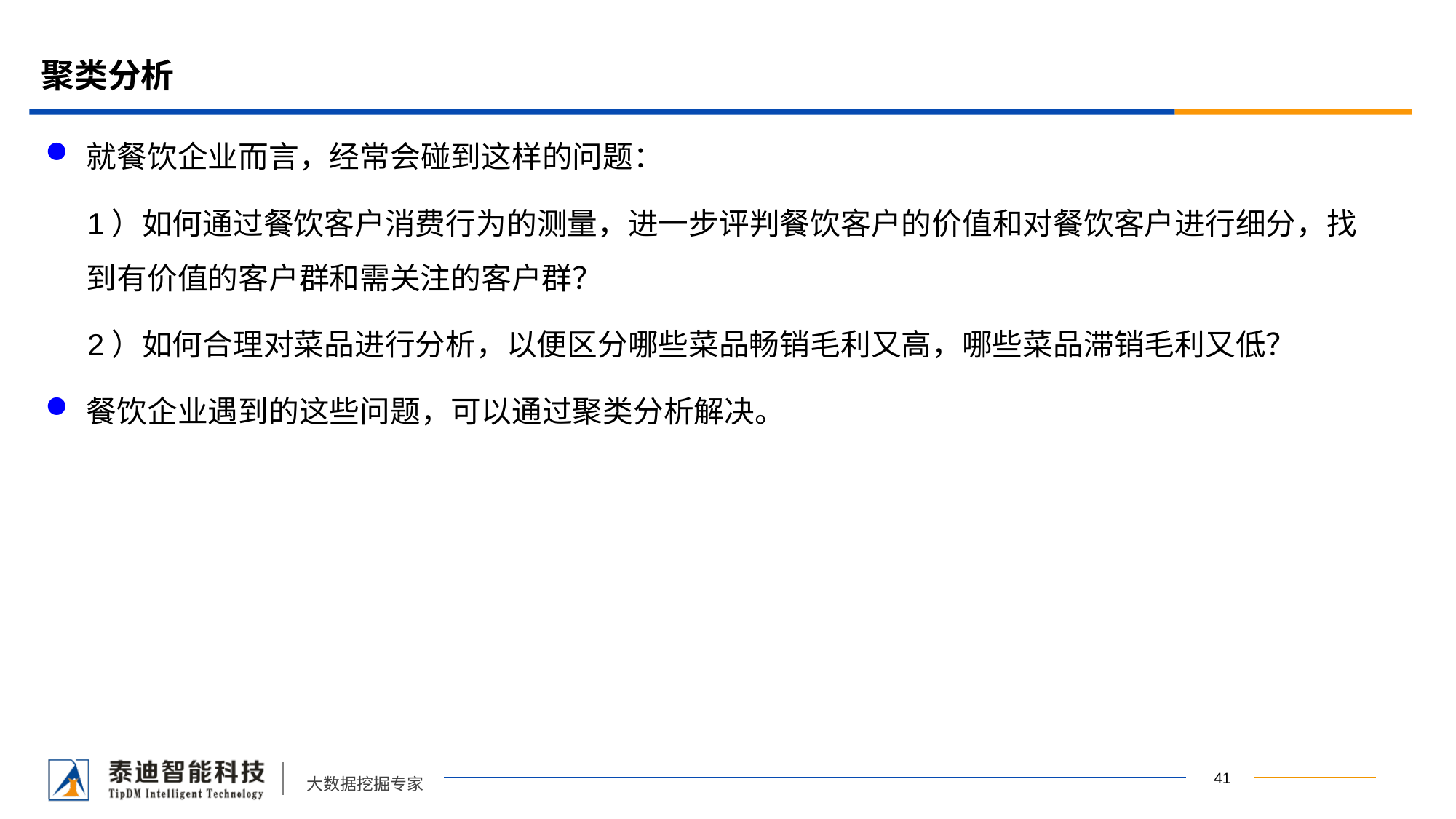

# 聚类分析
就餐饮企业而言，经常会碰到这样的问题：
     1）如何通过餐饮客户消费行为的测量，进一步评判餐饮客户的价值和对餐饮客户进行细分，找到有价值的客户群和需关注的客户群？
     2）如何合理对菜品进行分析，以便区分哪些菜品畅销毛利又高，哪些菜品滞销毛利又低？
餐饮企业遇到的这些问题，可以通过聚类分析解决。